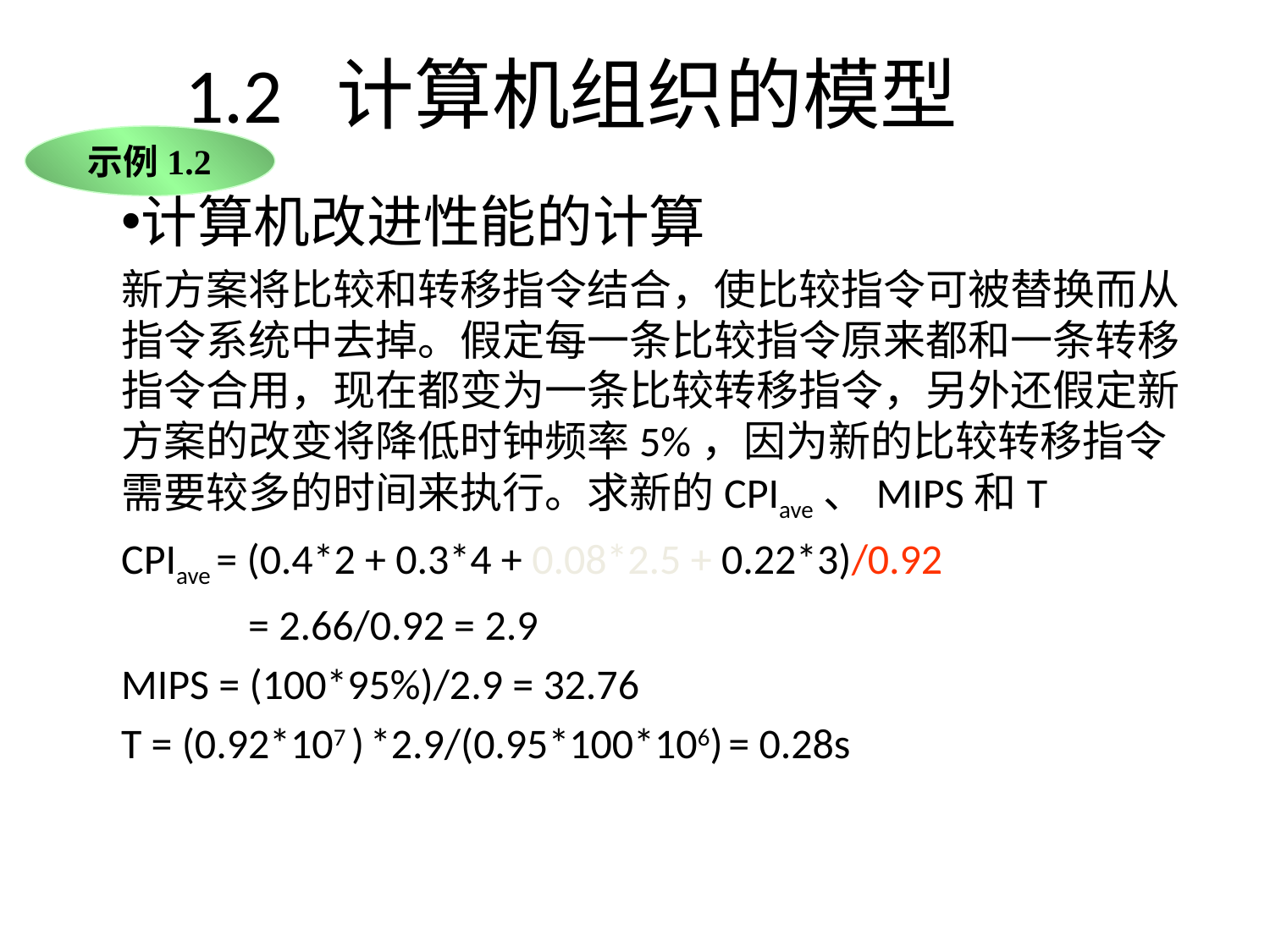

1.2  计算机组织的模型
示例1.2
计算机改进性能的计算
新方案将比较和转移指令结合，使比较指令可被替换而从指令系统中去掉。假定每一条比较指令原来都和一条转移指令合用，现在都变为一条比较转移指令，另外还假定新方案的改变将降低时钟频率5%，因为新的比较转移指令需要较多的时间来执行。求新的CPIave、MIPS和T
CPIave = (0.4*2 + 0.3*4 + 0.08*2.5 + 0.22*3)/0.92
	= 2.66/0.92 = 2.9
MIPS = (100*95%)/2.9 = 32.76
T = (0.92*107 ) *2.9/(0.95*100*106) = 0.28s